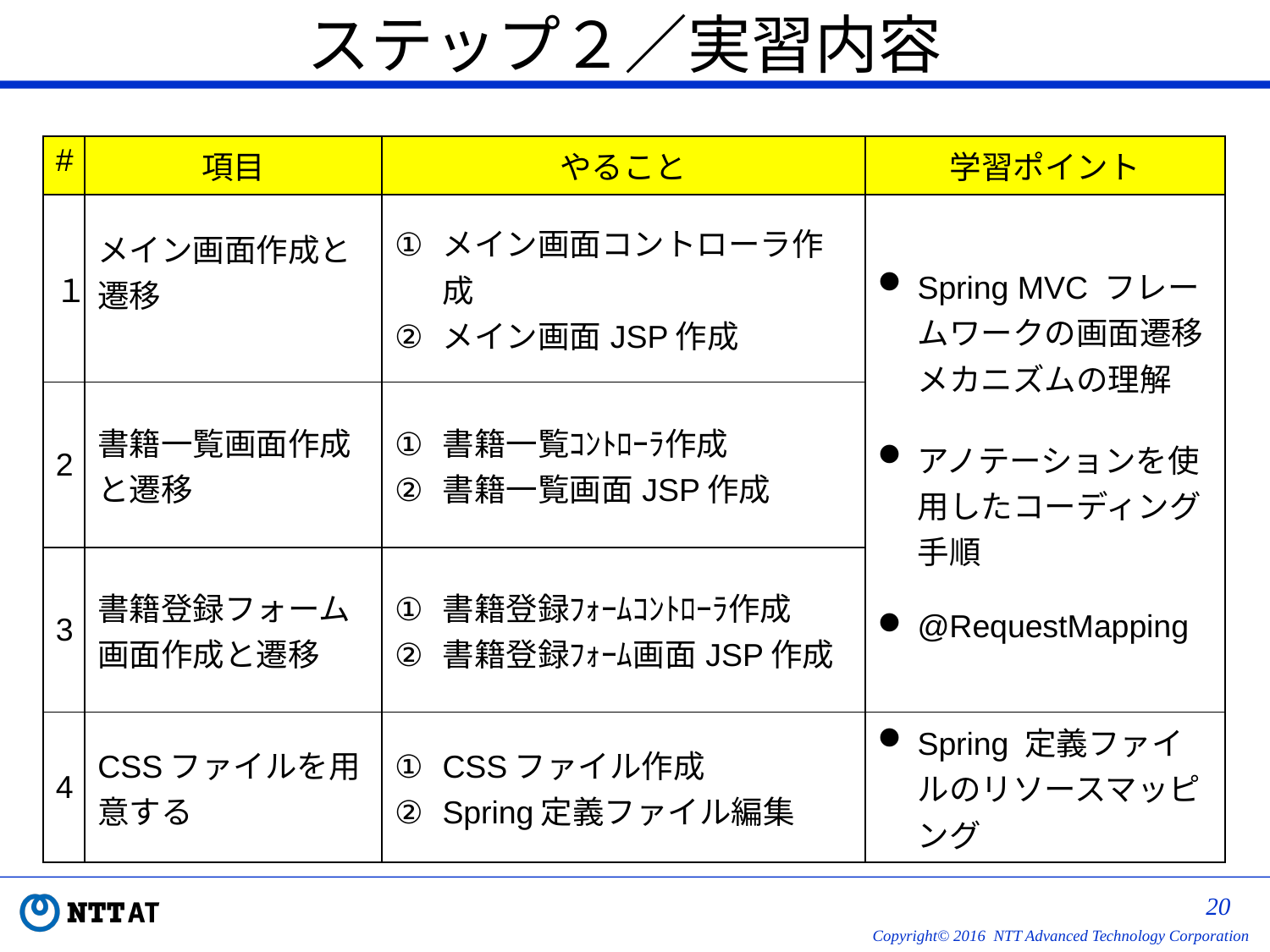

# ステップ２／実習内容
| # | 項目 | やること | 学習ポイント |
| --- | --- | --- | --- |
| １ | メイン画面作成と遷移 | メイン画面コントローラ作成 メイン画面JSP作成 | Spring MVC フレームワークの画面遷移メカニズムの理解 アノテーションを使用したコーディング手順 @RequestMapping |
| 2 | 書籍一覧画面作成と遷移 | 書籍一覧ｺﾝﾄﾛｰﾗ作成 書籍一覧画面JSP作成 |  |
| 3 | 書籍登録フォーム画面作成と遷移 | 書籍登録ﾌｫｰﾑｺﾝﾄﾛｰﾗ作成 書籍登録ﾌｫｰﾑ画面JSP作成 |  |
| 4 | CSSファイルを用意する | CSSファイル作成 Spring定義ファイル編集 | Spring 定義ファイルのリソースマッピング |
20